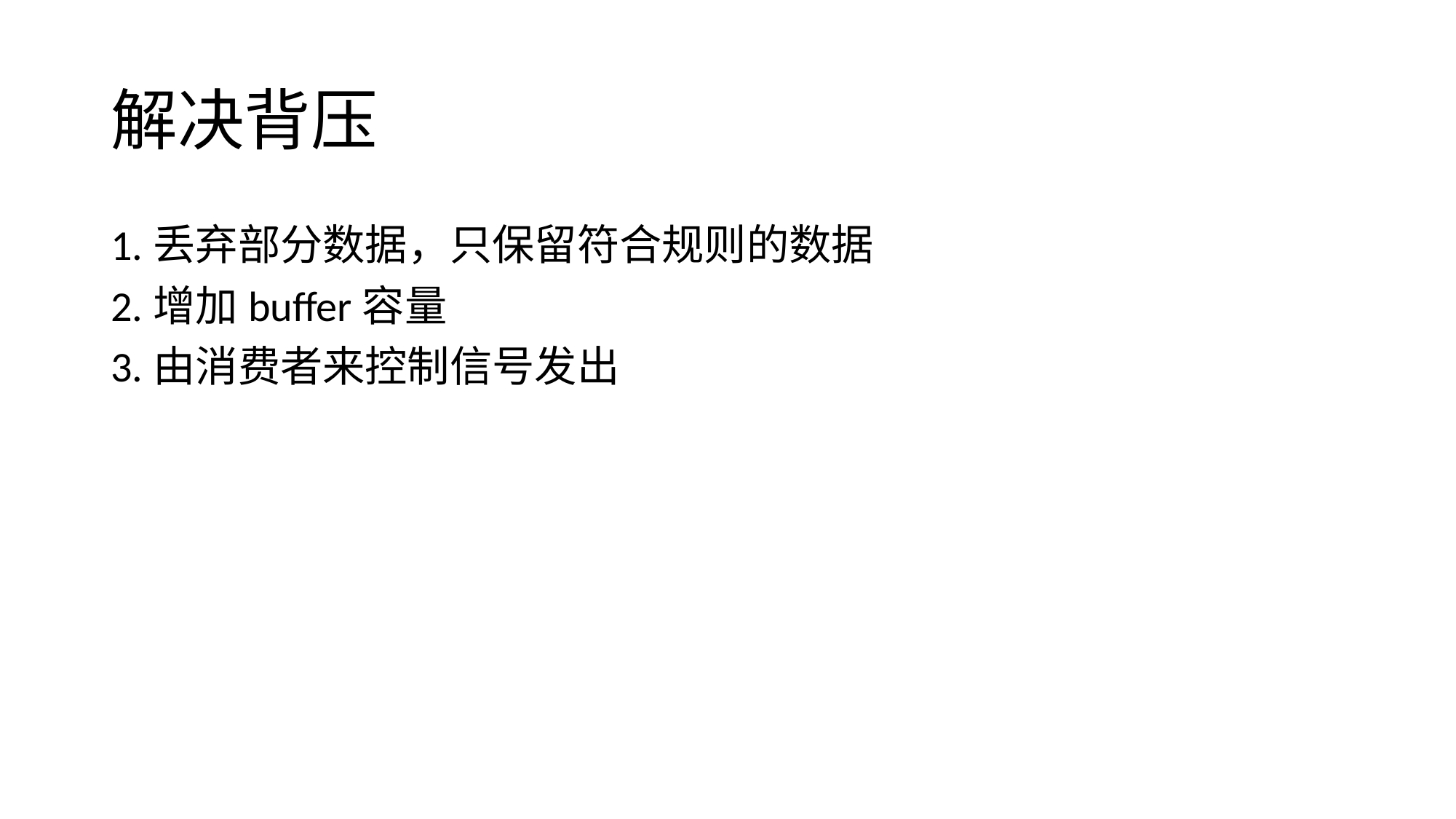

# 解决背压
1.丢弃部分数据，只保留符合规则的数据
2.增加buffer容量
3.由消费者来控制信号发出